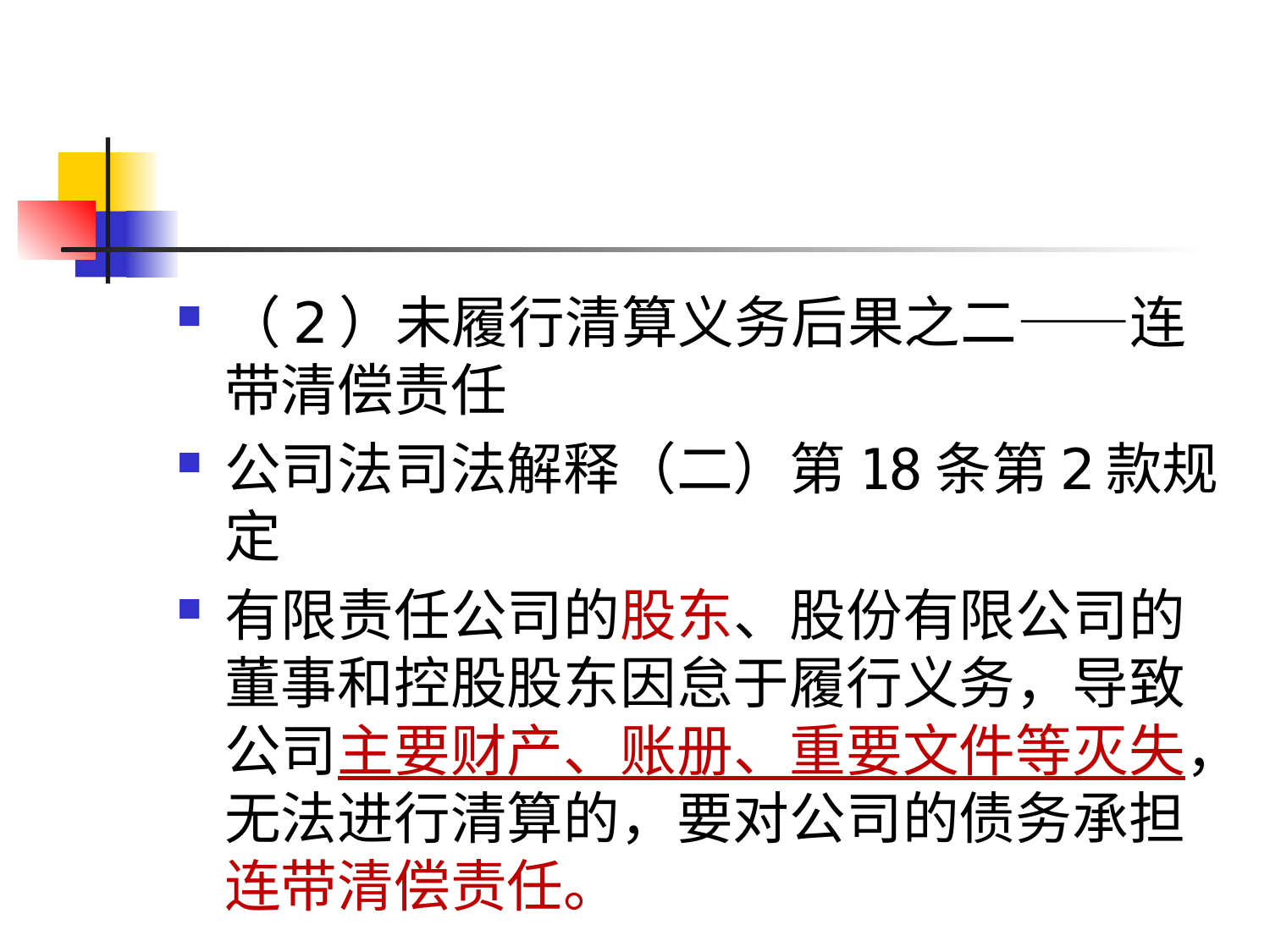

#
（2）未履行清算义务后果之二——连带清偿责任
公司法司法解释（二）第18条第2款规定
有限责任公司的股东、股份有限公司的董事和控股股东因怠于履行义务，导致公司主要财产、账册、重要文件等灭失，无法进行清算的，要对公司的债务承担连带清偿责任。